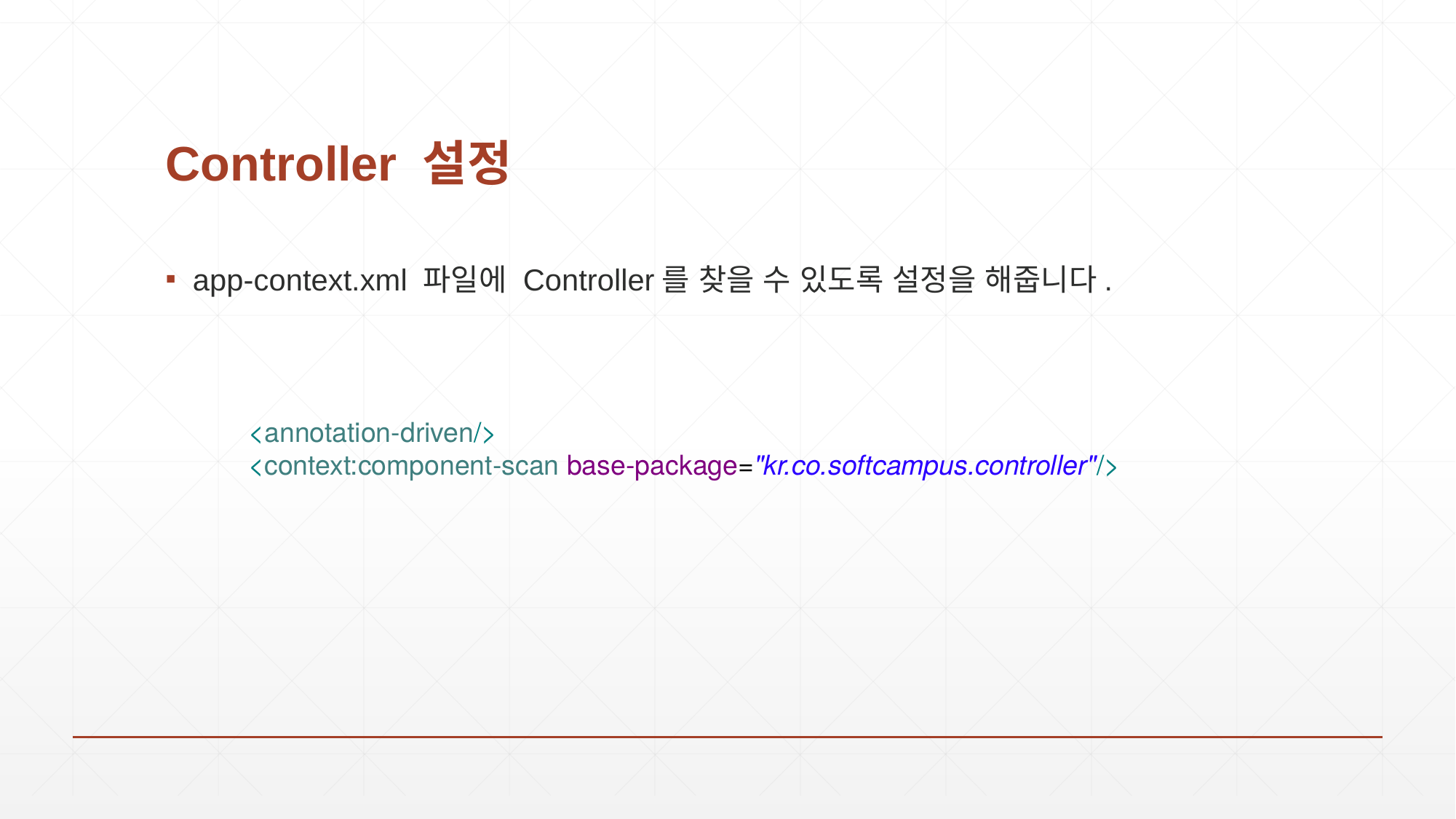

# Controller 설정
app-context.xml 파일에 Controller를 찾을 수 있도록 설정을 해줍니다.
<annotation-driven/>
<context:component-scan base-package="kr.co.softcampus.controller"/>